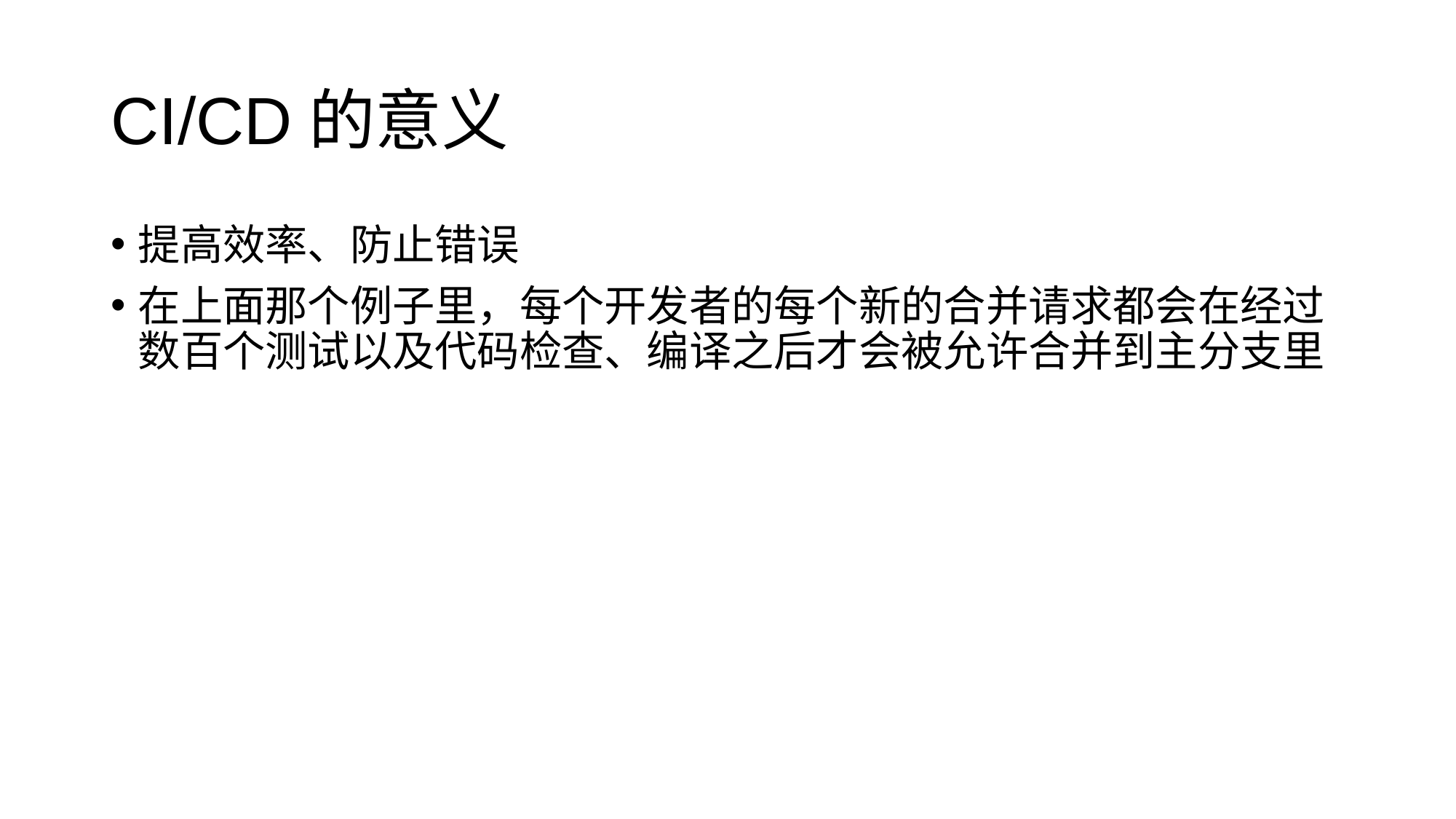

# CI/CD的意义
提高效率、防止错误
在上面那个例子里，每个开发者的每个新的合并请求都会在经过数百个测试以及代码检查、编译之后才会被允许合并到主分支里